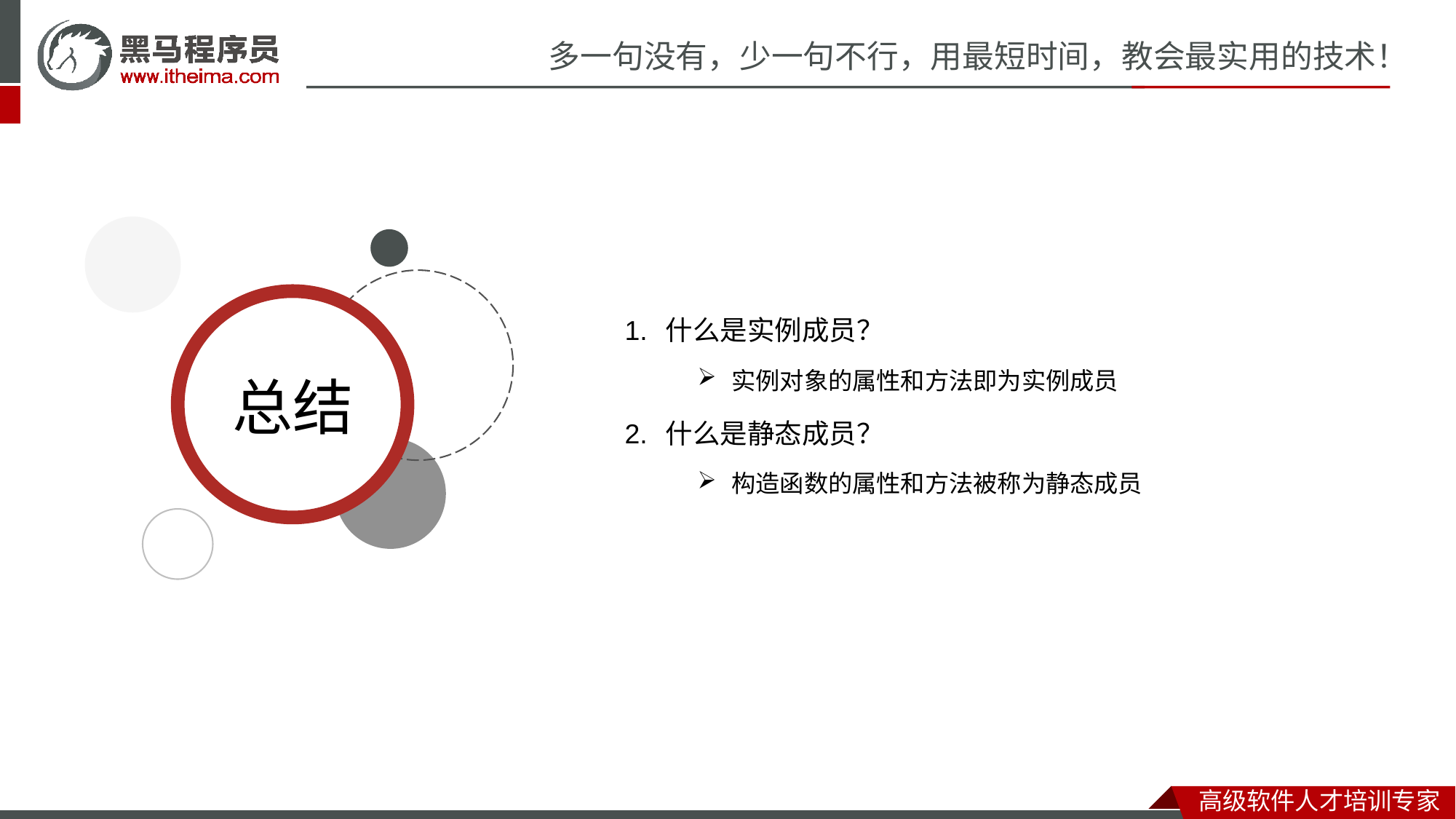

什么是实例成员？
实例对象的属性和方法即为实例成员
什么是静态成员？
构造函数的属性和方法被称为静态成员